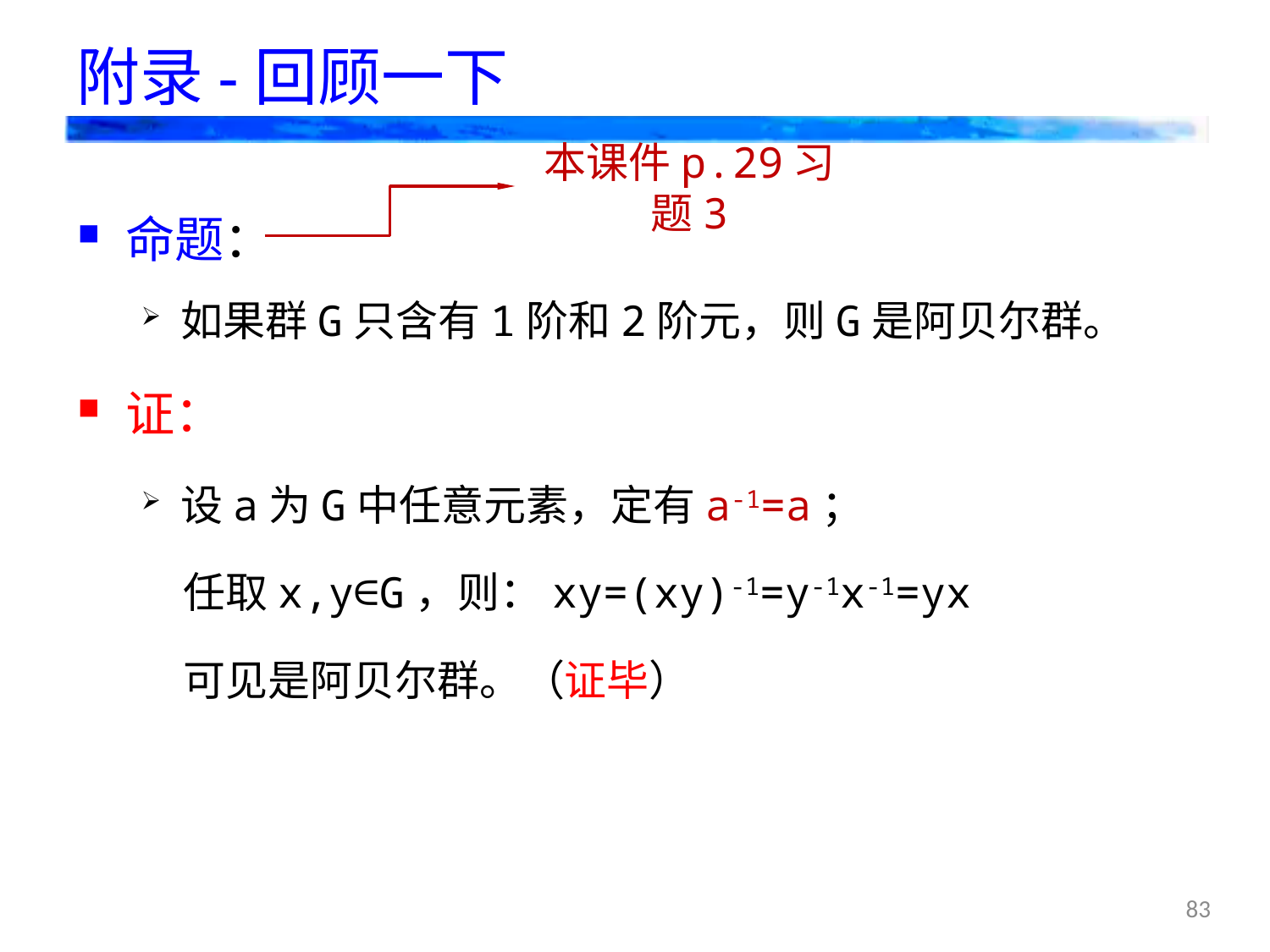

# 附录-回顾一下
本课件p.29习题3
命题：
如果群G只含有1阶和2阶元，则G是阿贝尔群。
证：
设a为G中任意元素，定有a-1=a；
任取x,y∈G，则：xy=(xy)-1=y-1x-1=yx
可见是阿贝尔群。（证毕）
83